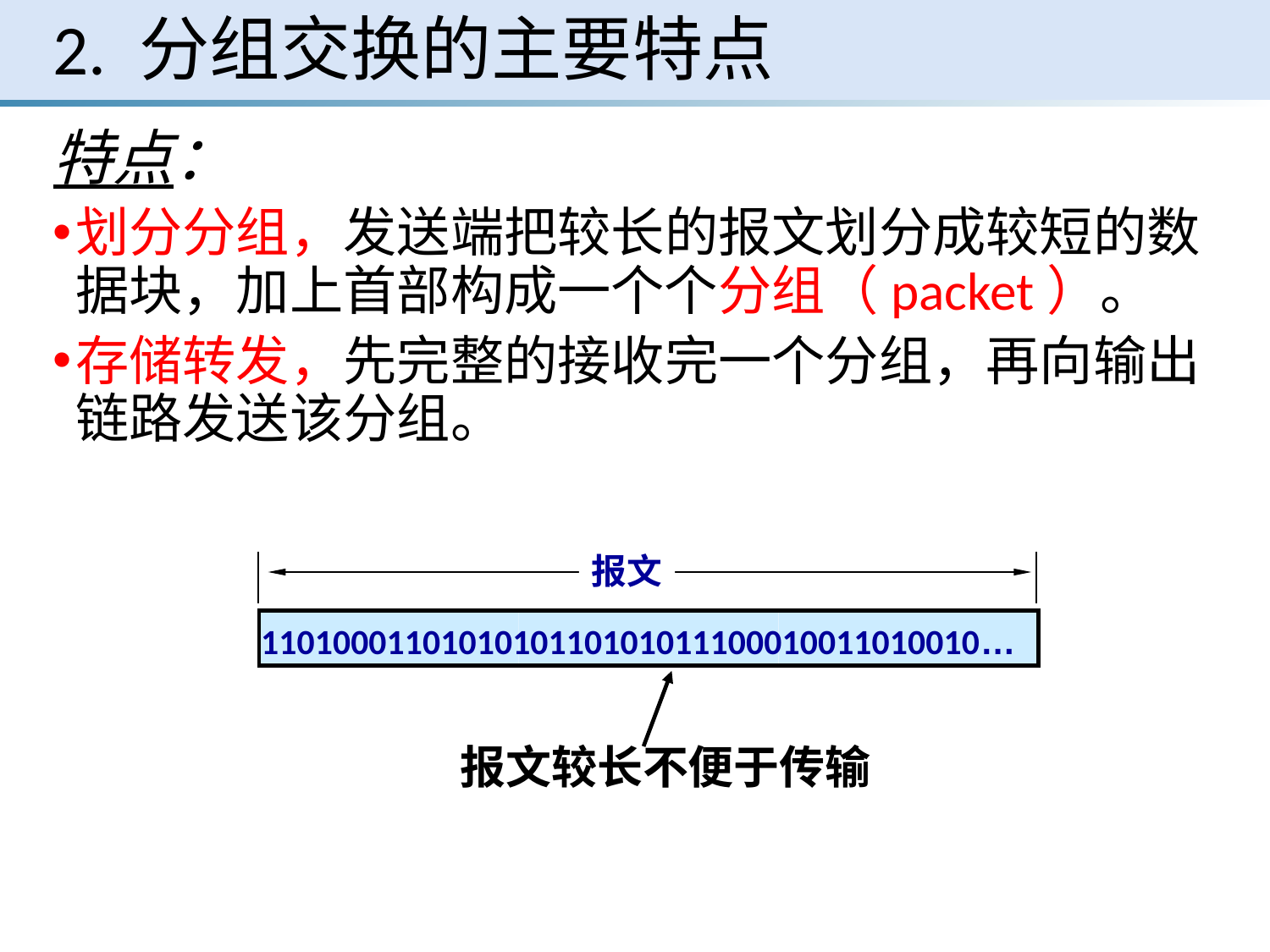

# 2. 分组交换的主要特点
特点：
划分分组，发送端把较长的报文划分成较短的数据块，加上首部构成一个个分组（packet）。
存储转发，先完整的接收完一个分组，再向输出链路发送该分组。
报文

1101000110101010110101011100010011010010…

报文较长不便于传输